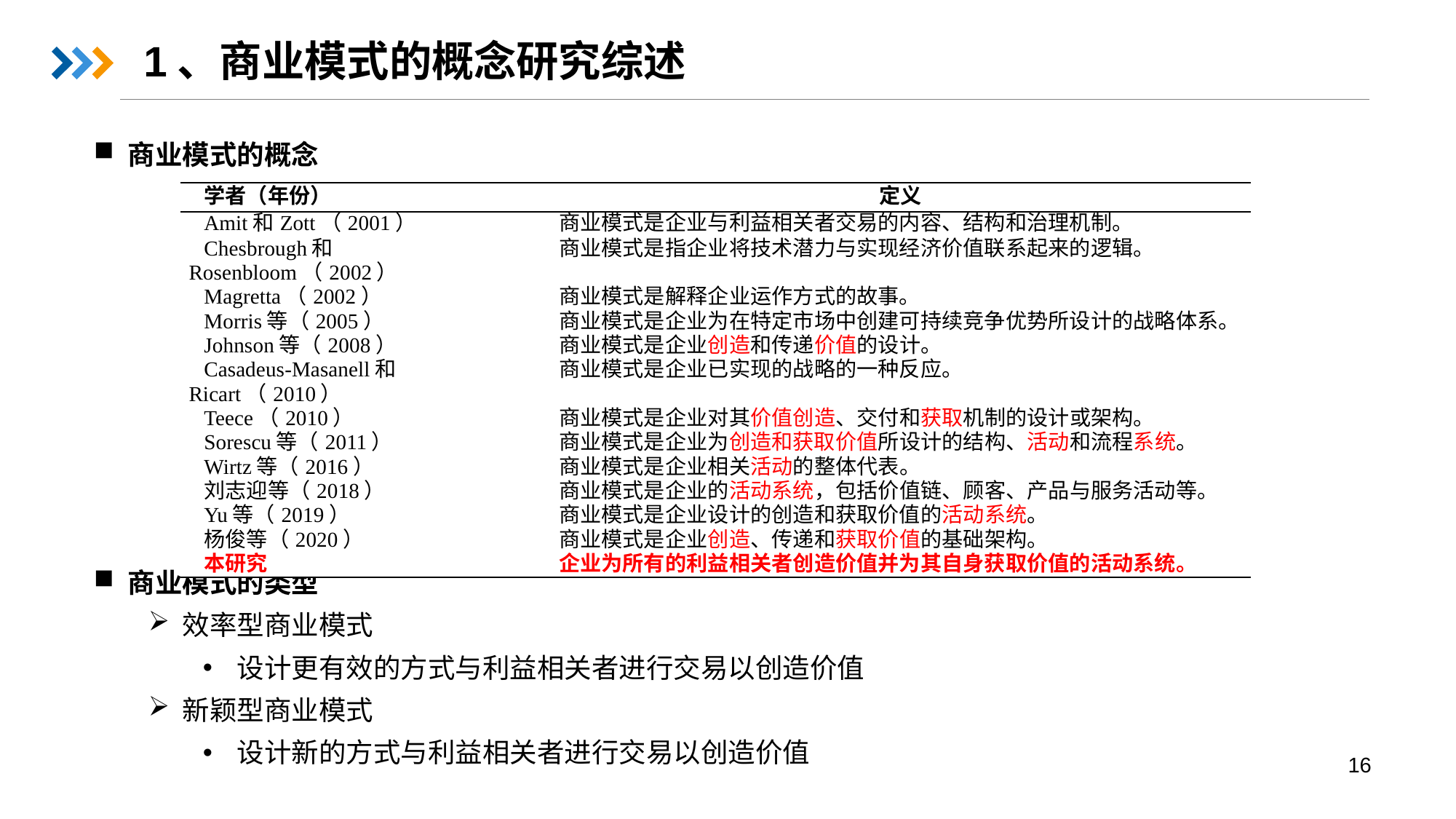

# 1、商业模式的概念研究综述
商业模式的概念
| 学者（年份） | 定义 |
| --- | --- |
| Amit和Zott（2001） | 商业模式是企业与利益相关者交易的内容、结构和治理机制。 |
| Chesbrough和Rosenbloom（2002） | 商业模式是指企业将技术潜力与实现经济价值联系起来的逻辑。 |
| Magretta（2002） | 商业模式是解释企业运作方式的故事。 |
| Morris等（2005） | 商业模式是企业为在特定市场中创建可持续竞争优势所设计的战略体系。 |
| Johnson等（2008） | 商业模式是企业创造和传递价值的设计。 |
| Casadeus-Masanell和Ricart（2010） | 商业模式是企业已实现的战略的一种反应。 |
| Teece（2010） | 商业模式是企业对其价值创造、交付和获取机制的设计或架构。 |
| Sorescu等（2011） | 商业模式是企业为创造和获取价值所设计的结构、活动和流程系统。 |
| Wirtz等（2016） | 商业模式是企业相关活动的整体代表。 |
| 刘志迎等（2018） | 商业模式是企业的活动系统，包括价值链、顾客、产品与服务活动等。 |
| Yu等（2019） | 商业模式是企业设计的创造和获取价值的活动系统。 |
| 杨俊等（2020） | 商业模式是企业创造、传递和获取价值的基础架构。 |
| 本研究 | 企业为所有的利益相关者创造价值并为其自身获取价值的活动系统。 |
商业模式的类型
效率型商业模式
设计更有效的方式与利益相关者进行交易以创造价值
新颖型商业模式
设计新的方式与利益相关者进行交易以创造价值
16